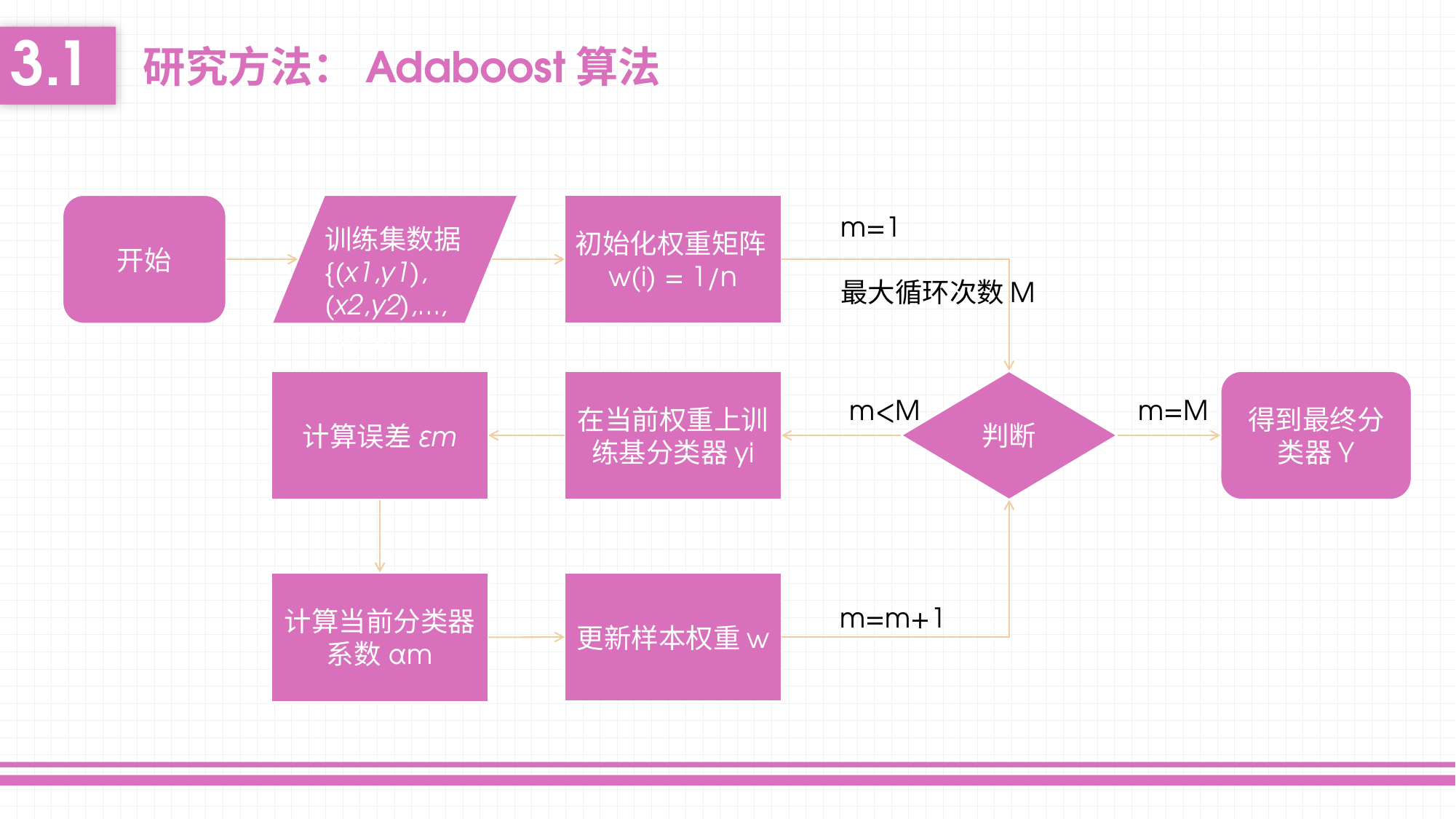

3.1
研究方法：Adaboost算法
训练集数据{(x1,y1),(x2,y2),…,(xn,yn)}
开始
初始化权重矩阵w(i) = 1/n
m=1

最大循环次数M
计算误差εm
在当前权重上训练基分类器yi
判断
得到最终分类器Y
m<M
m=M
计算当前分类器系数αm
更新样本权重w
m=m+1